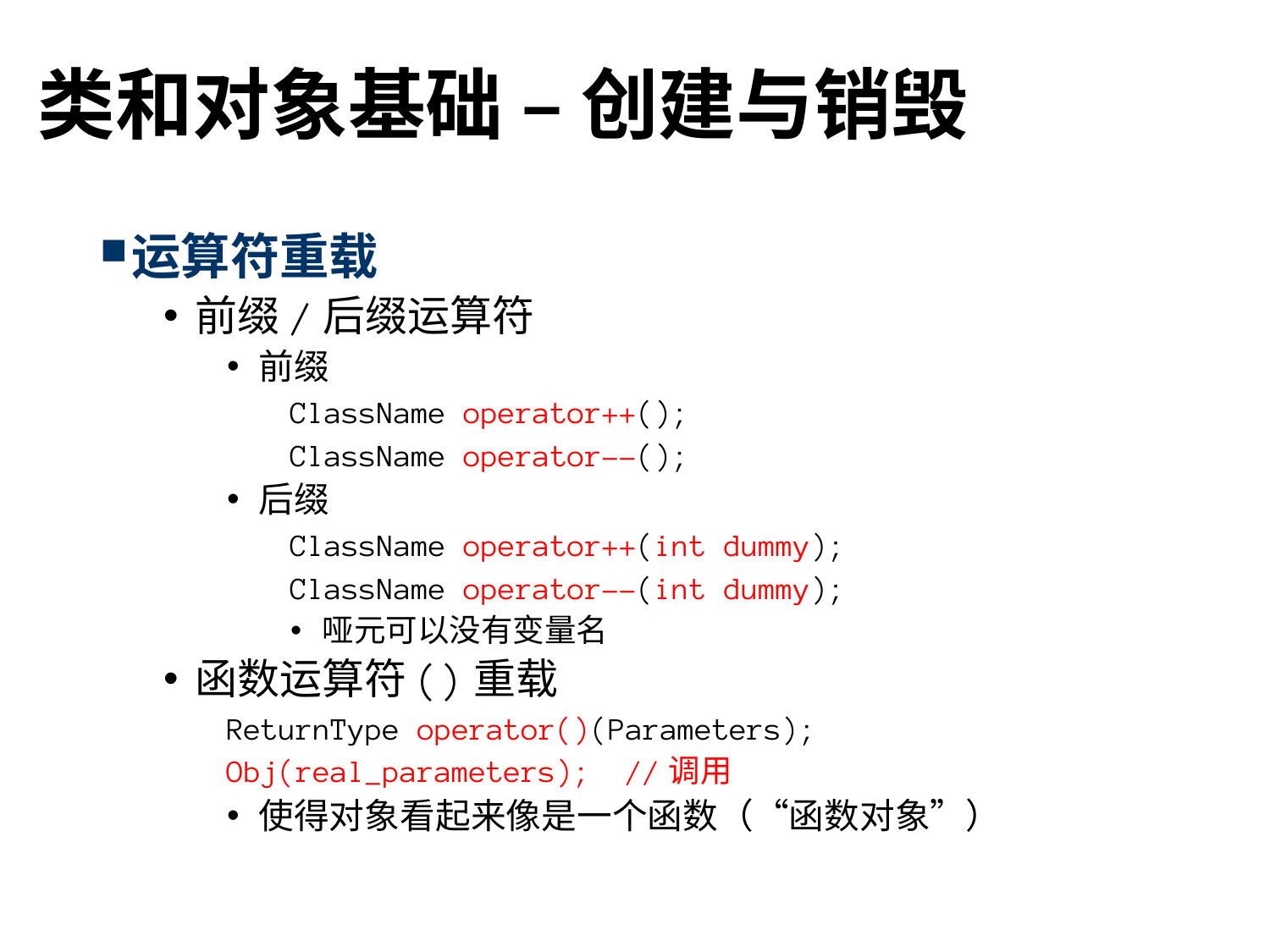

# 类和对象基础 – 创建与销毁
运算符重载
前缀/后缀运算符
前缀
ClassName operator++();
ClassName operator--();
后缀
ClassName operator++(int dummy);
ClassName operator--(int dummy);
哑元可以没有变量名
函数运算符()重载
ReturnType operator()(Parameters);
Obj(real_parameters);  //调用
使得对象看起来像是一个函数（“函数对象”）